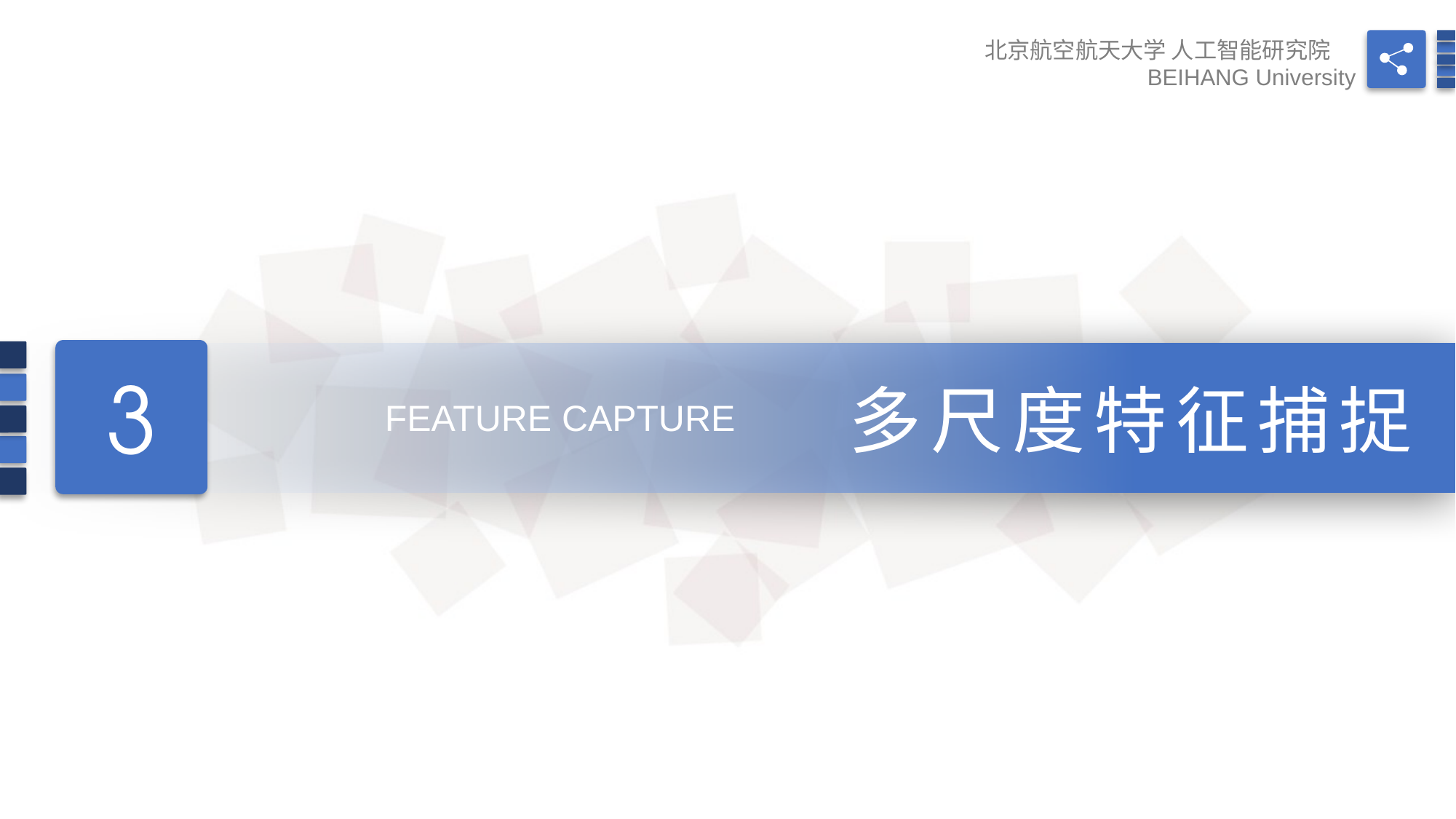

北京航空航天大学 人工智能研究院
BEIHANG University

3

多尺度特征捕捉
FEATURE CAPTURE